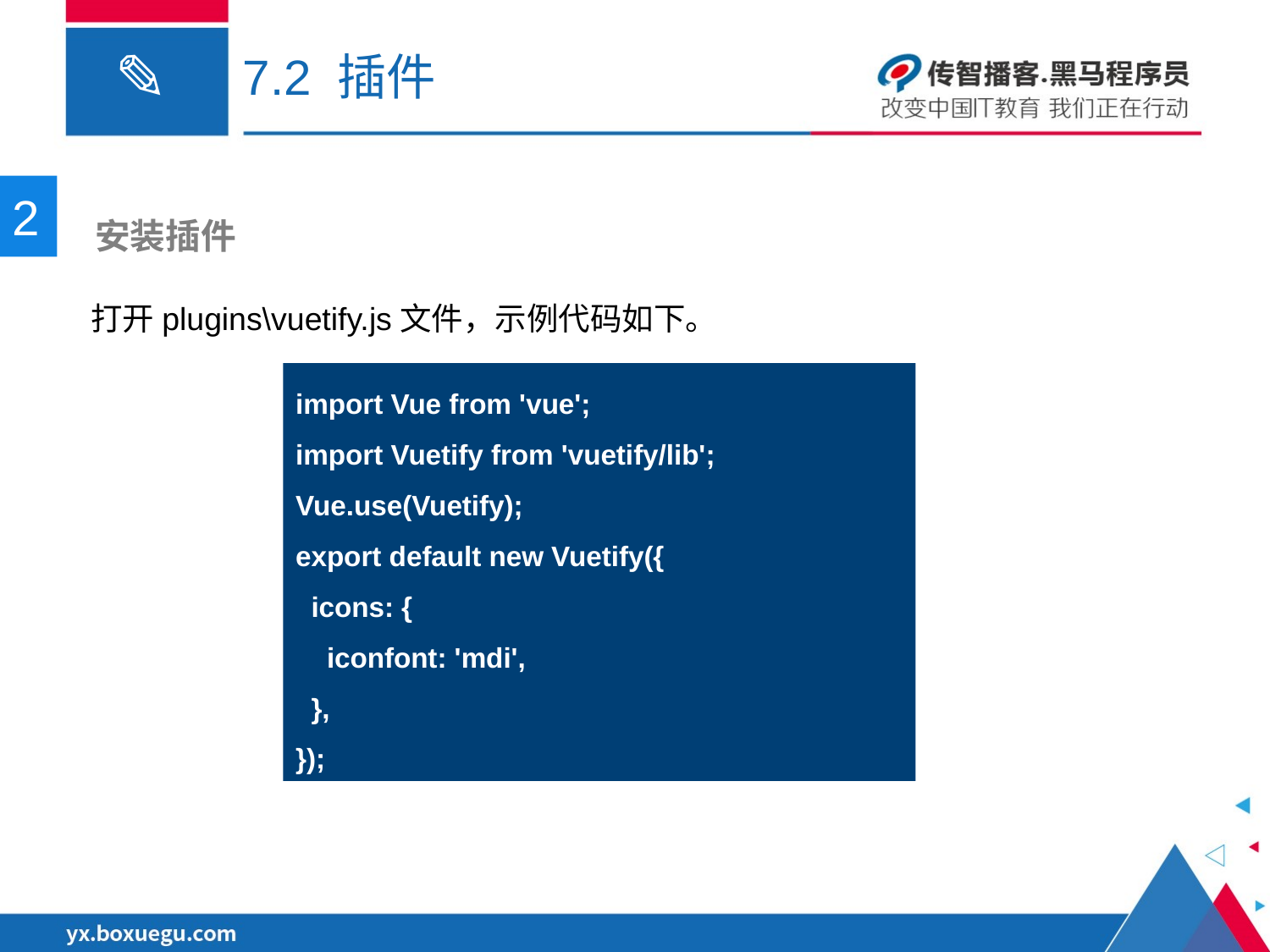

# 7.2 插件

2
  安装插件
打开plugins\vuetify.js文件，示例代码如下。
import Vue from 'vue';
import Vuetify from 'vuetify/lib';
Vue.use(Vuetify);
export default new Vuetify({
  icons: {
    iconfont: 'mdi',
  },
});